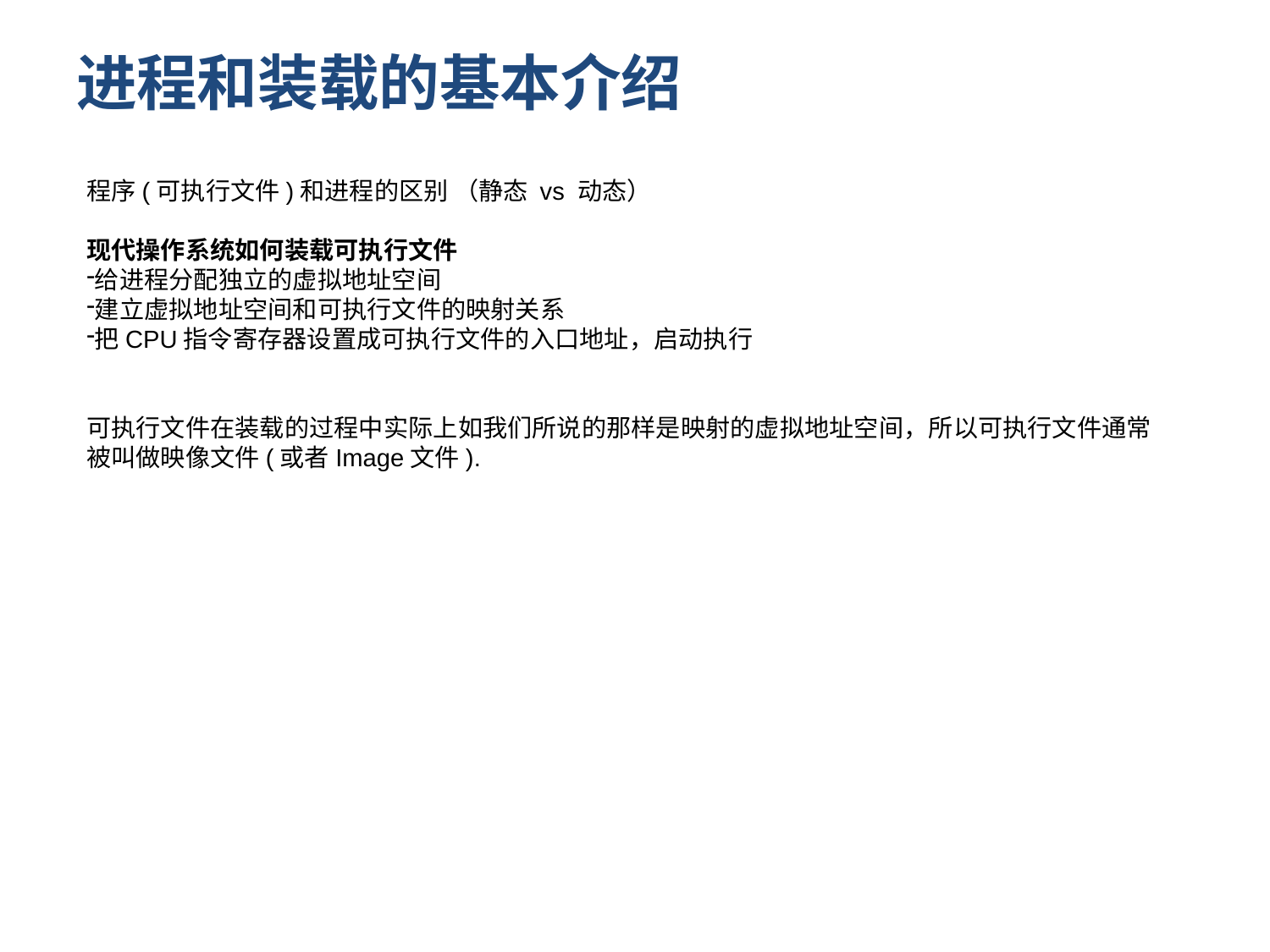

# 进程和装载的基本介绍
程序(可执行文件)和进程的区别 （静态 vs 动态）

现代操作系统如何装载可执行文件
给进程分配独立的虚拟地址空间
建立虚拟地址空间和可执行文件的映射关系
把CPU指令寄存器设置成可执行文件的入口地址，启动执行

可执行文件在装载的过程中实际上如我们所说的那样是映射的虚拟地址空间，所以可执行文件通常被叫做映像文件(或者Image文件).